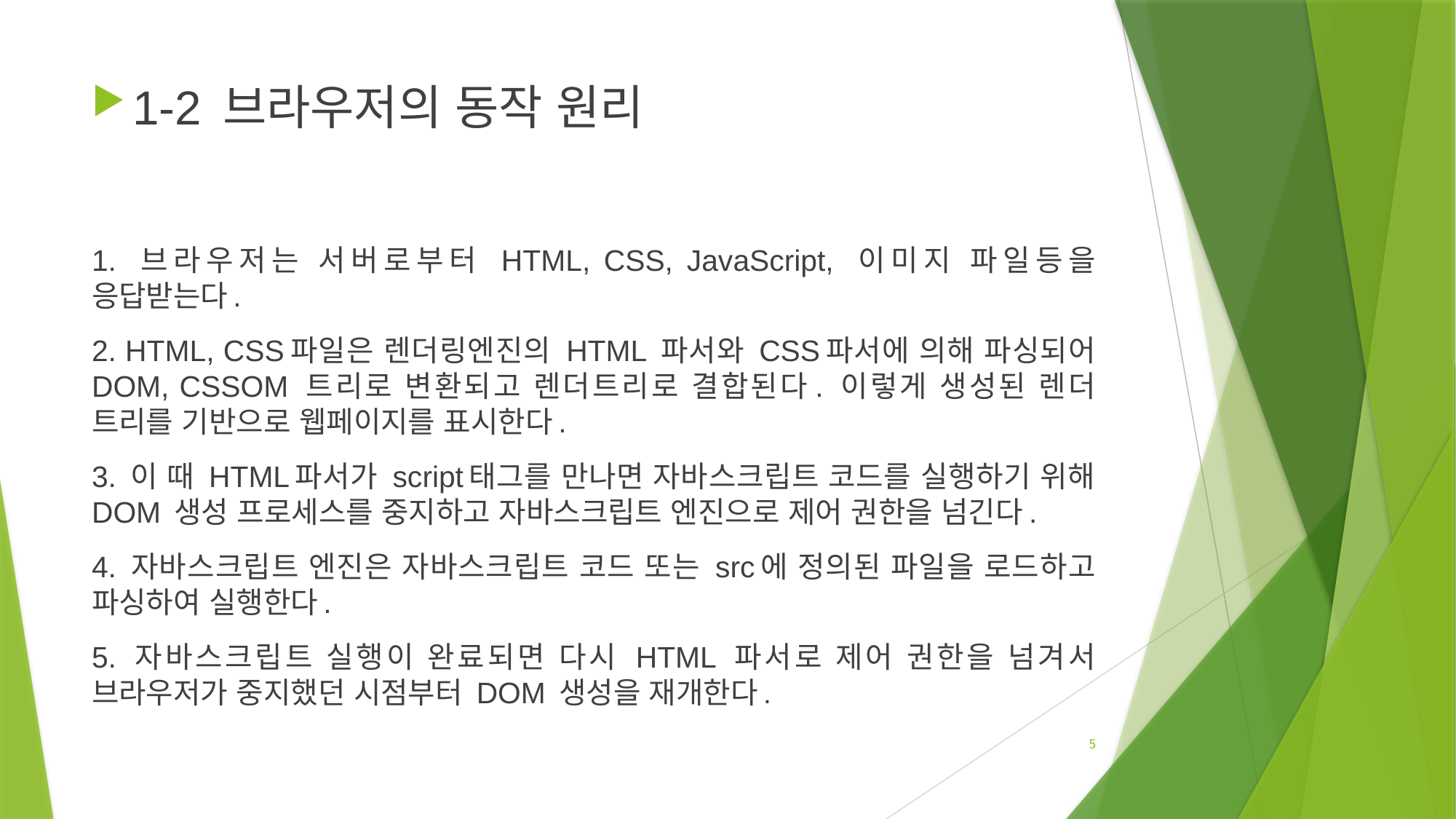

1-2 브라우저의 동작 원리

1. 브라우저는 서버로부터 HTML, CSS, JavaScript, 이미지 파일등을 응답받는다.
2. HTML, CSS파일은 렌더링엔진의 HTML 파서와 CSS파서에 의해 파싱되어 DOM, CSSOM 트리로 변환되고 렌더트리로 결합된다. 이렇게 생성된 렌더 트리를 기반으로 웹페이지를 표시한다.
3. 이 때 HTML파서가 script태그를 만나면 자바스크립트 코드를 실행하기 위해 DOM 생성 프로세스를 중지하고 자바스크립트 엔진으로 제어 권한을 넘긴다.
4. 자바스크립트 엔진은 자바스크립트 코드 또는 src에 정의된 파일을 로드하고 파싱하여 실행한다.
5. 자바스크립트 실행이 완료되면 다시 HTML 파서로 제어 권한을 넘겨서 브라우저가 중지했던 시점부터 DOM 생성을 재개한다.

5